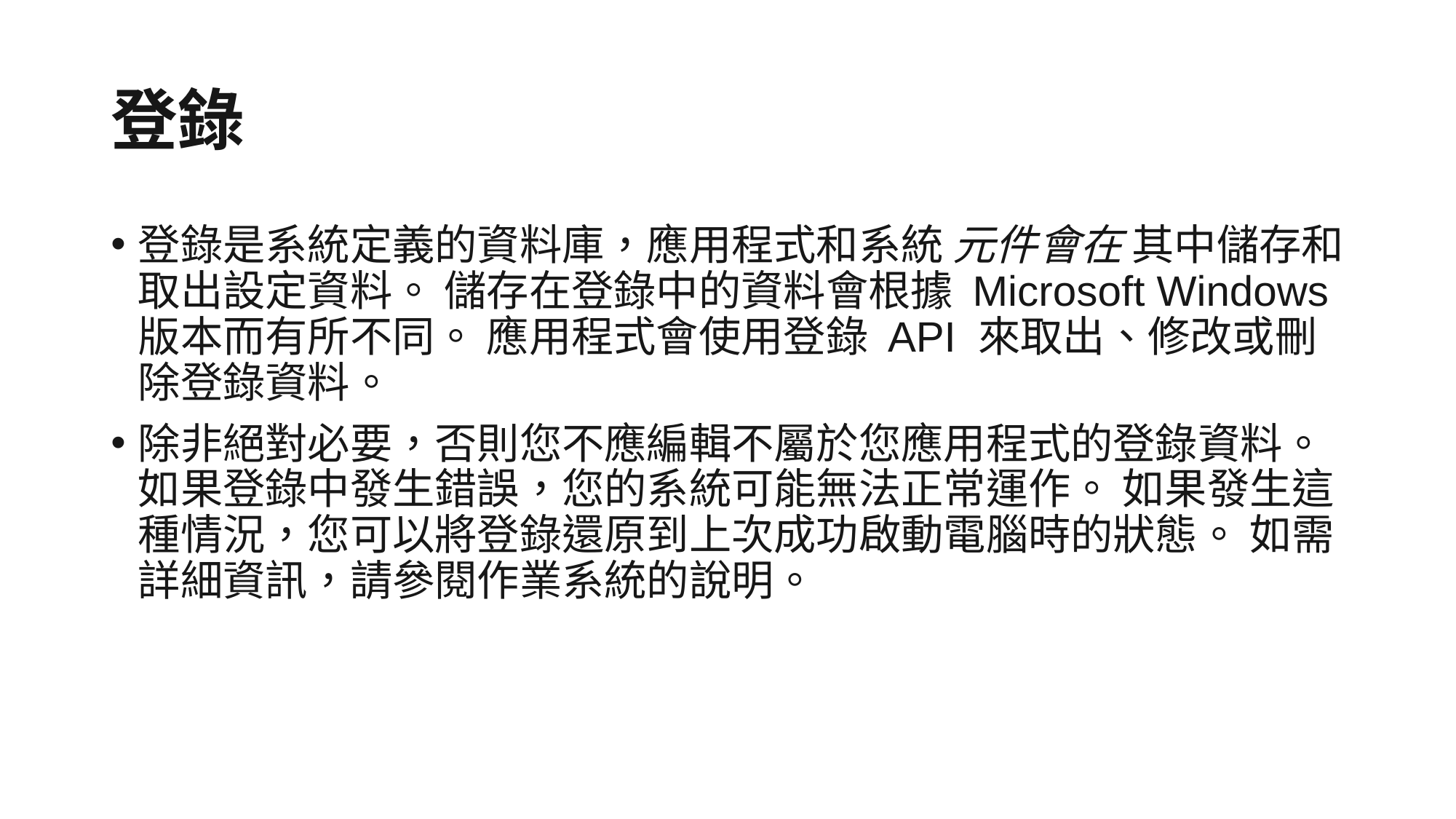

# 登錄
登錄是系統定義的資料庫，應用程式和系統 元件會在 其中儲存和取出設定資料。 儲存在登錄中的資料會根據 Microsoft Windows 版本而有所不同。 應用程式會使用登錄 API 來取出、修改或刪除登錄資料。
除非絕對必要，否則您不應編輯不屬於您應用程式的登錄資料。 如果登錄中發生錯誤，您的系統可能無法正常運作。 如果發生這種情況，您可以將登錄還原到上次成功啟動電腦時的狀態。 如需詳細資訊，請參閱作業系統的說明。